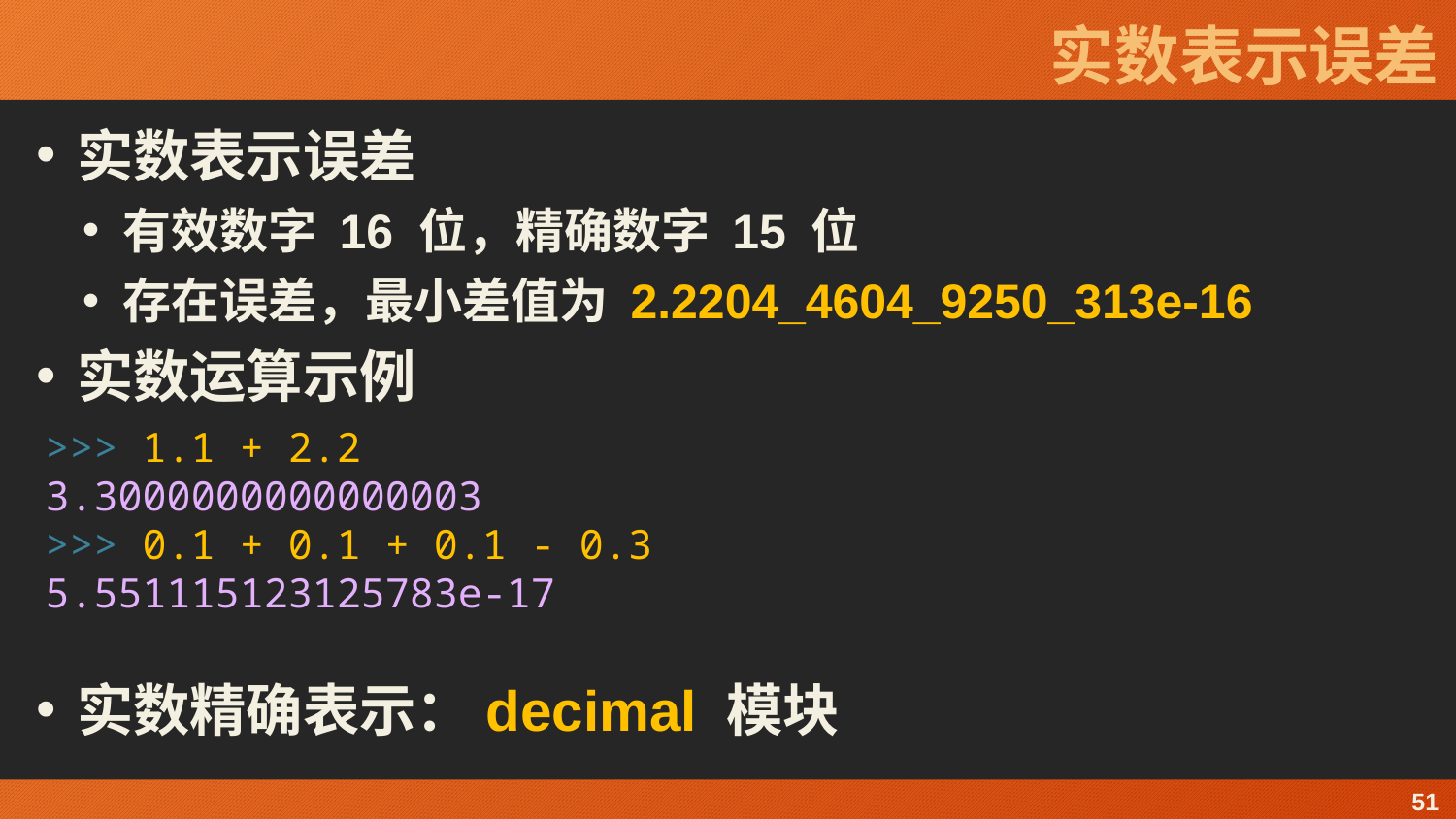

# 实数表示误差
实数表示误差
有效数字 16 位，精确数字 15 位
存在误差，最小差值为 2.2204_4604_9250_313e-16
实数运算示例

实数精确表示：decimal 模块
>>> 1.1 + 2.2
3.3000000000000003
>>> 0.1 + 0.1 + 0.1 - 0.3
5.551115123125783e-17
51